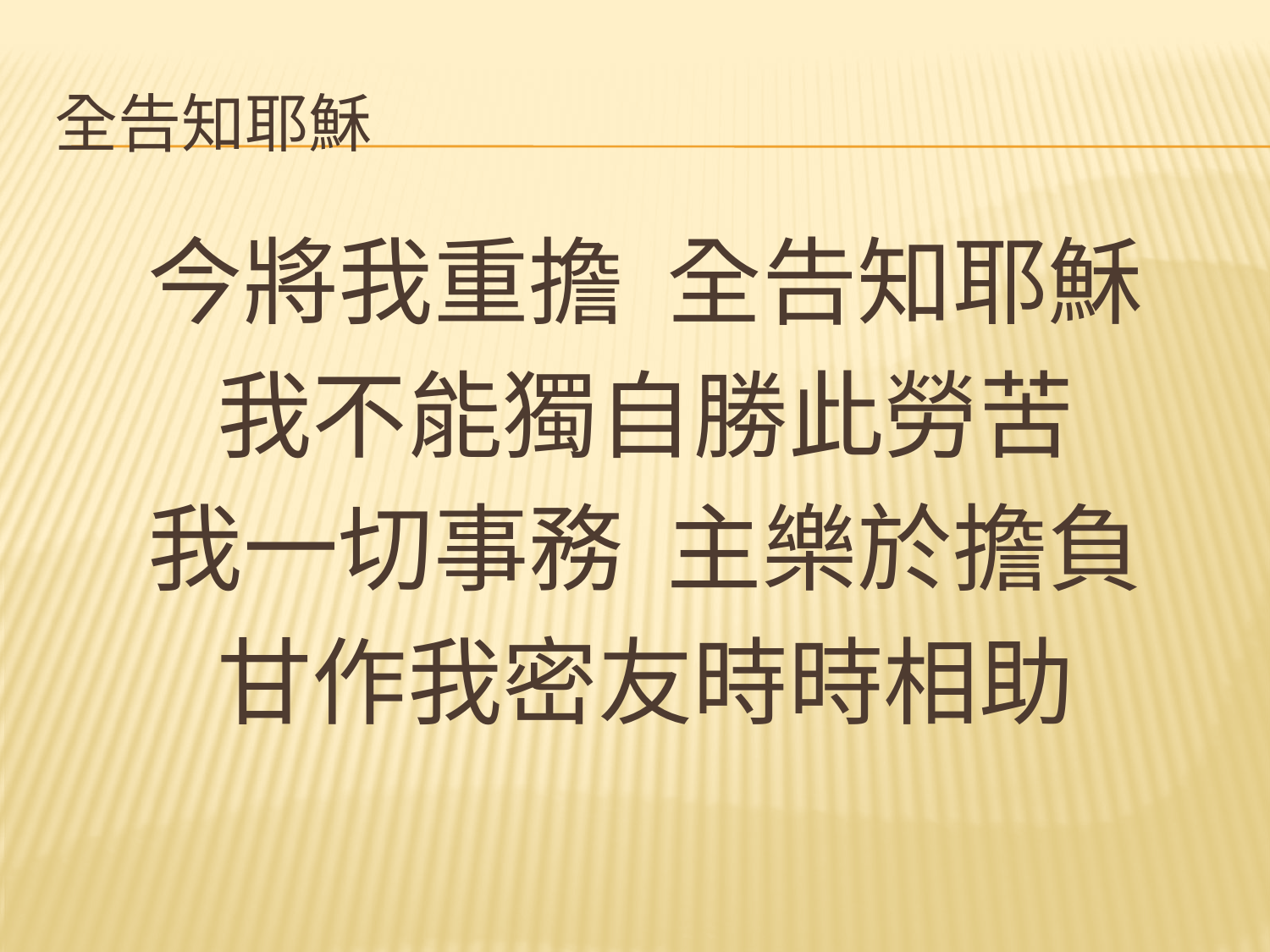

# 全告知耶穌
今將我重擔  全告知耶穌
我不能獨自勝此勞苦
我一切事務  主樂於擔負
甘作我密友時時相助